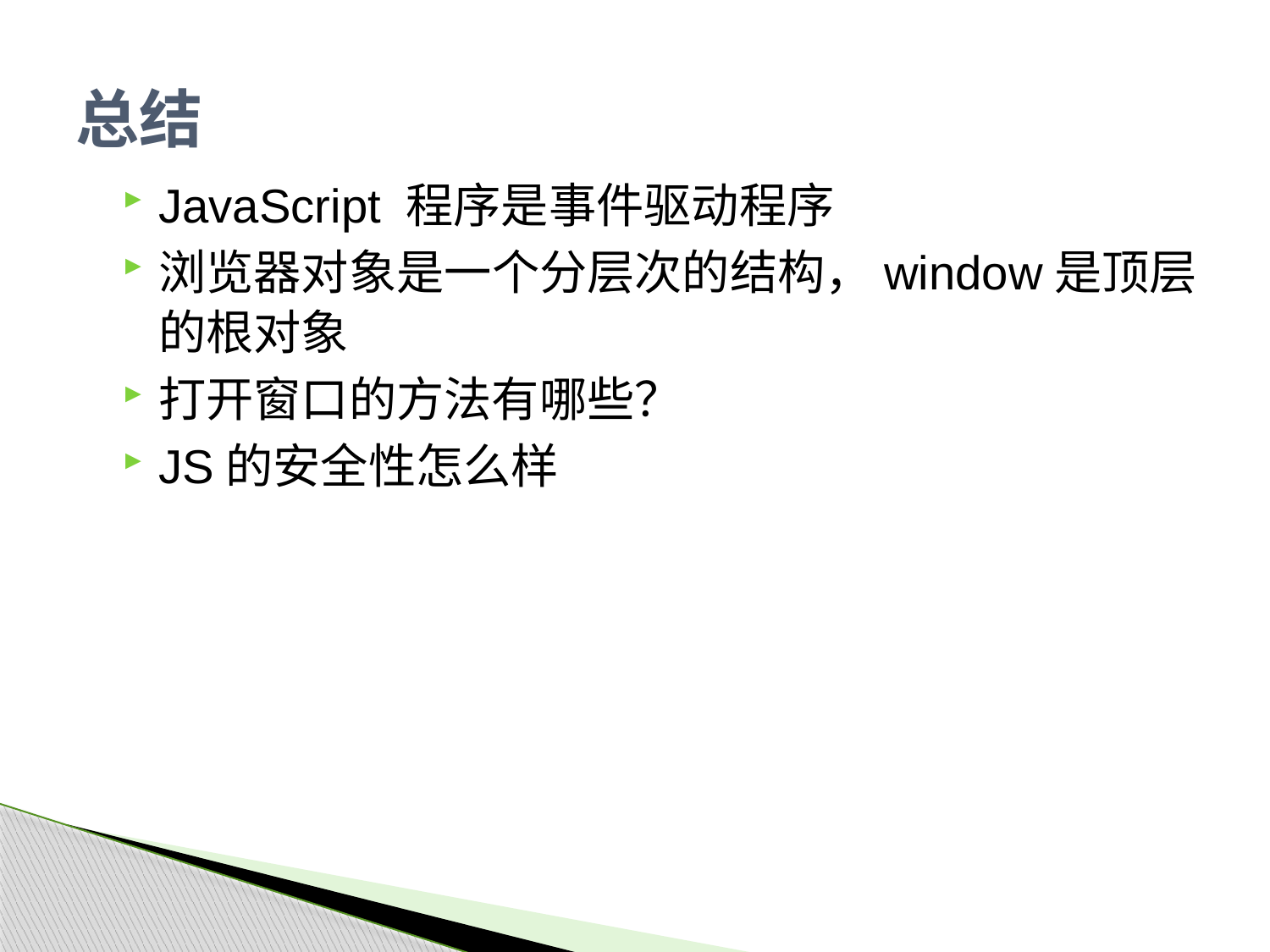

# 总结
JavaScript 程序是事件驱动程序
浏览器对象是一个分层次的结构，window是顶层的根对象
打开窗口的方法有哪些？
JS的安全性怎么样